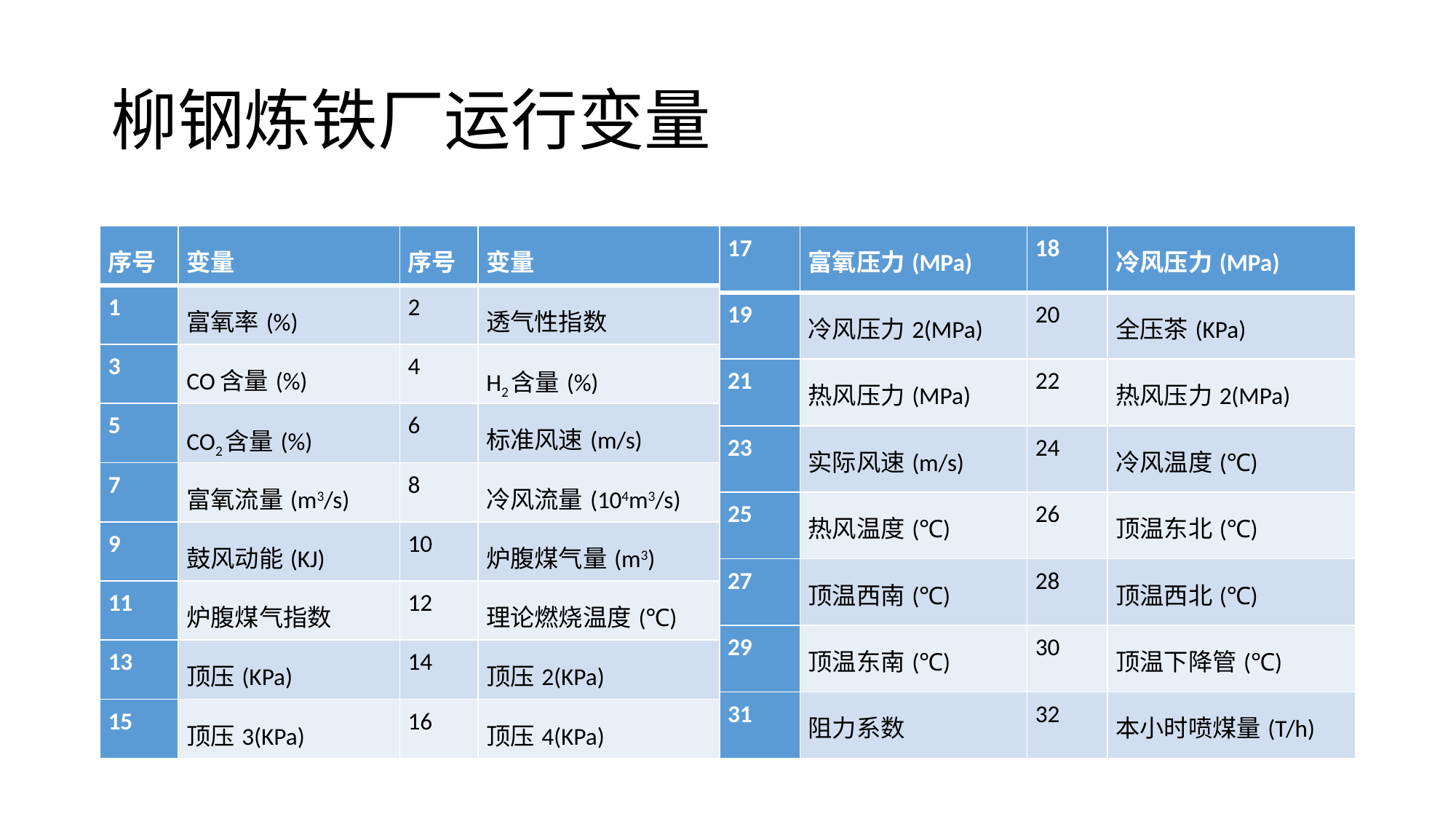

# 柳钢炼铁厂运行变量
| 序号 | 变量 | 序号 | 变量 |
| --- | --- | --- | --- |
| 1 | 富氧率(%) | 2 | 透气性指数 |
| 3 | CO含量(%) | 4 | H2含量(%) |
| 5 | CO2含量(%) | 6 | 标准风速(m/s) |
| 7 | 富氧流量(m3/s) | 8 | 冷风流量(104m3/s) |
| 9 | 鼓风动能(KJ) | 10 | 炉腹煤气量(m3) |
| 11 | 炉腹煤气指数 | 12 | 理论燃烧温度(℃) |
| 13 | 顶压(KPa) | 14 | 顶压2(KPa) |
| 15 | 顶压3(KPa) | 16 | 顶压4(KPa) |
| 17 | 富氧压力(MPa) | 18 | 冷风压力(MPa) |
| --- | --- | --- | --- |
| 19 | 冷风压力2(MPa) | 20 | 全压茶(KPa) |
| 21 | 热风压力(MPa) | 22 | 热风压力2(MPa) |
| 23 | 实际风速(m/s) | 24 | 冷风温度(℃) |
| 25 | 热风温度(℃) | 26 | 顶温东北(℃) |
| 27 | 顶温西南(℃) | 28 | 顶温西北(℃) |
| 29 | 顶温东南(℃) | 30 | 顶温下降管(℃) |
| 31 | 阻力系数 | 32 | 本小时喷煤量(T/h) |